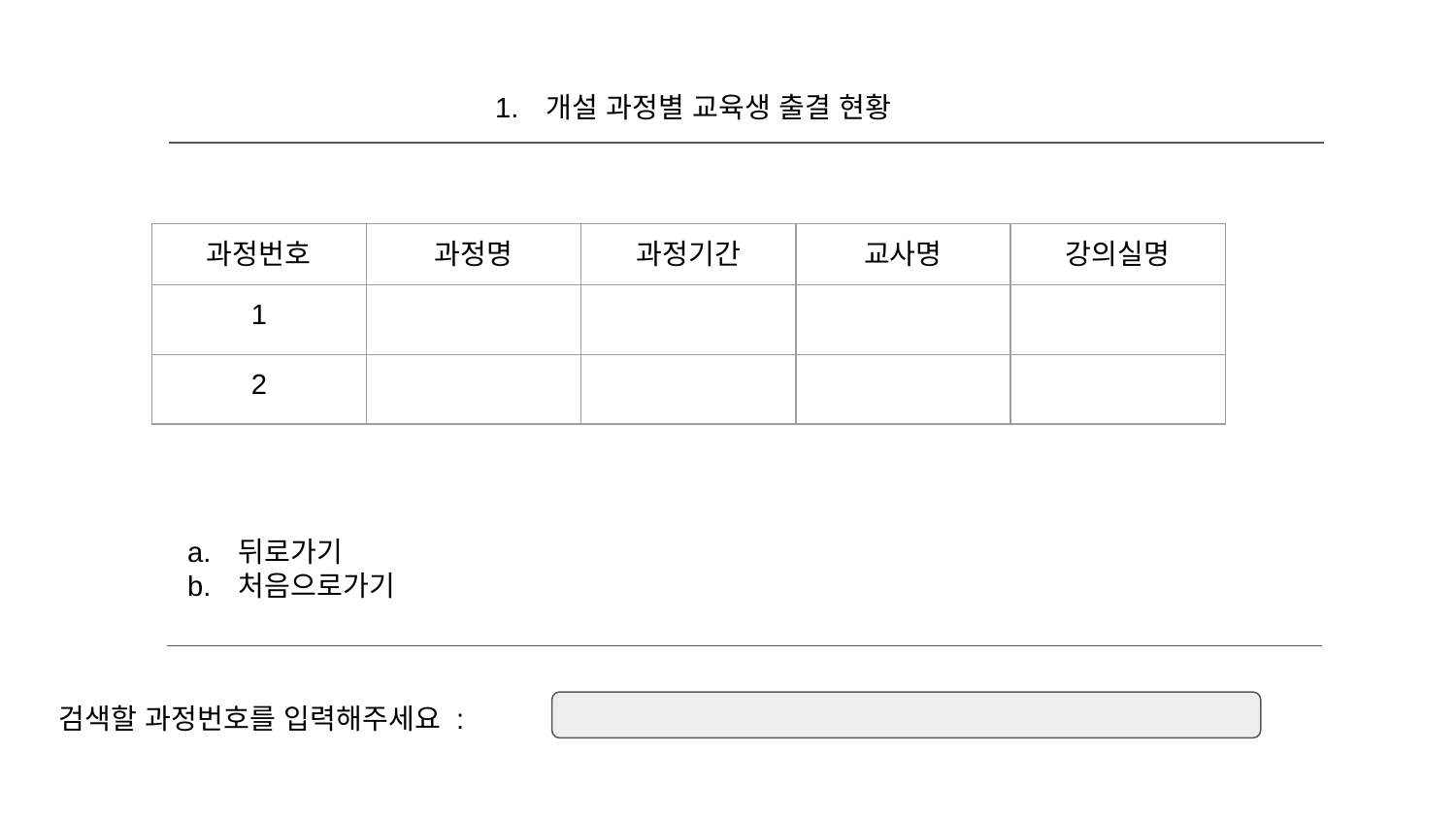

개설 과정별 교육생 출결 현황

| 과정번호 | 과정명 | 과정기간 | 교사명 | 강의실명 |
| --- | --- | --- | --- | --- |
| 1 |  |  |  |  |
| 2 |  |  |  |  |
뒤로가기
처음으로가기
검색할 과정번호를 입력해주세요 :